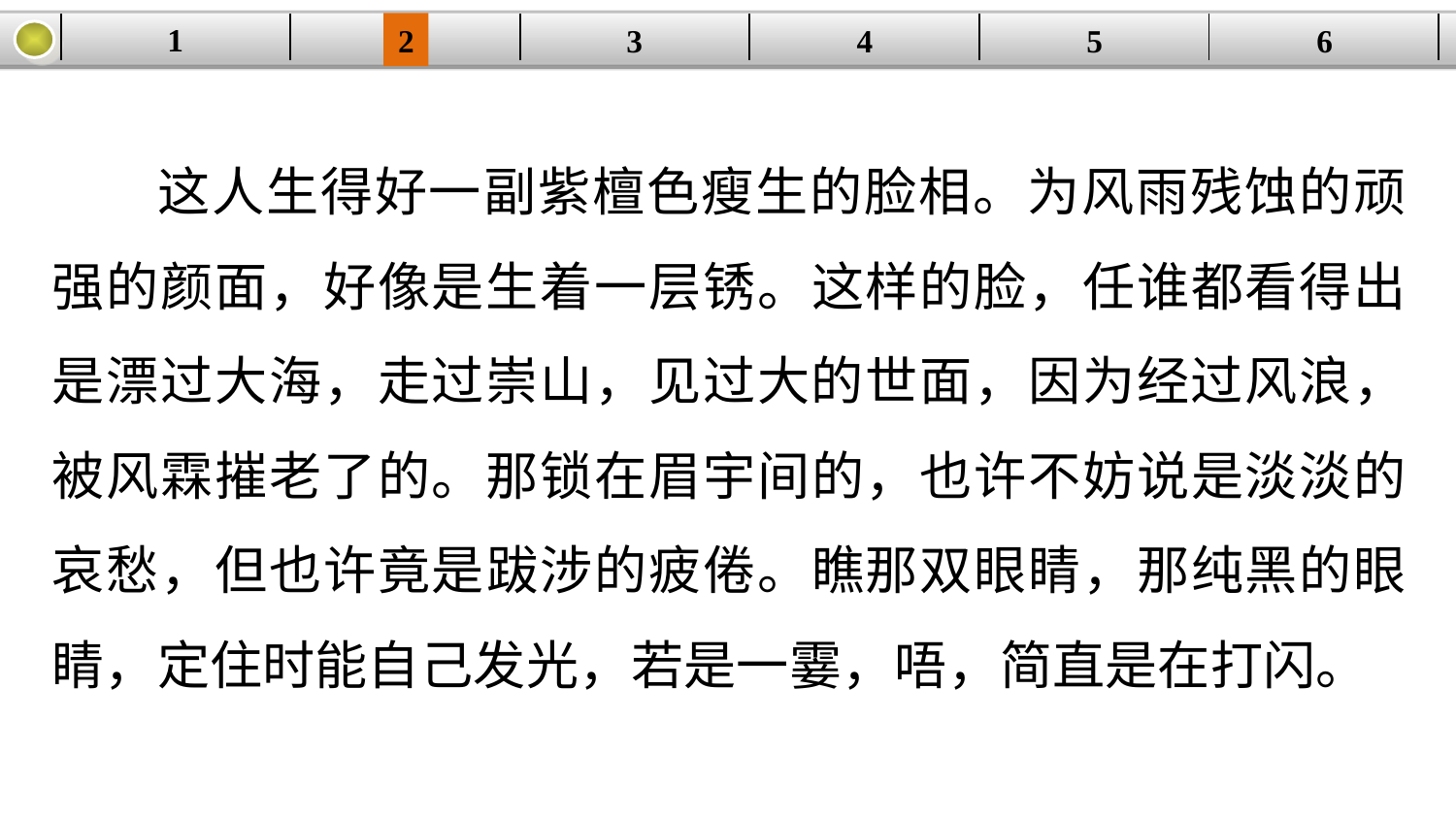

1
2
3
4
|  |  |  |  |  |  |
| --- | --- | --- | --- | --- | --- |
5
6

这人生得好一副紫檀色瘦生的脸相。为风雨残蚀的顽强的颜面，好像是生着一层锈。这样的脸，任谁都看得出是漂过大海，走过崇山，见过大的世面，因为经过风浪，被风霖摧老了的。那锁在眉宇间的，也许不妨说是淡淡的哀愁，但也许竟是跋涉的疲倦。瞧那双眼睛，那纯黑的眼睛，定住时能自己发光，若是一霎，唔，简直是在打闪。